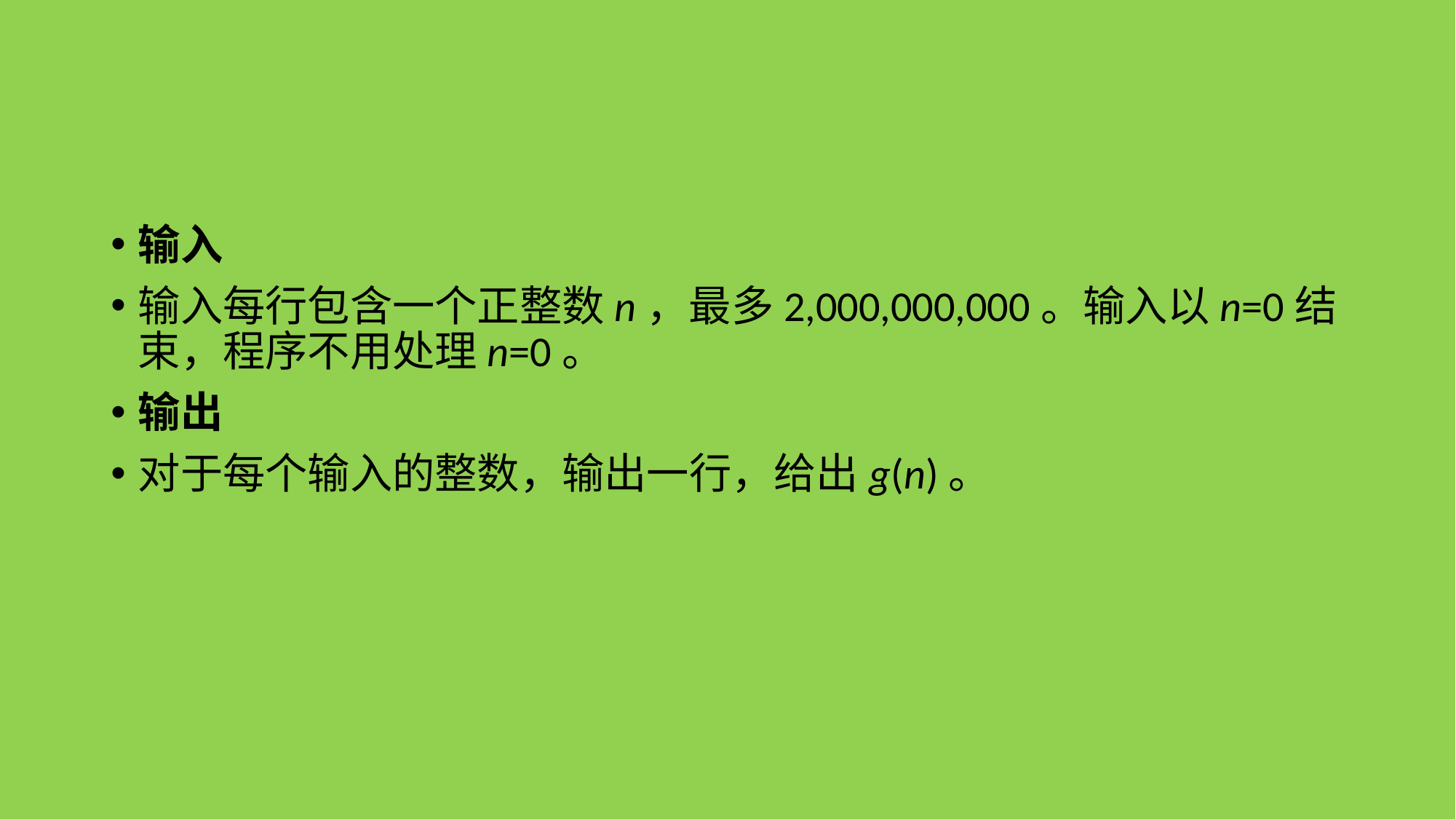

#
输入
输入每行包含一个正整数n，最多2,000,000,000。输入以n=0结束，程序不用处理n=0。
输出
对于每个输入的整数，输出一行，给出g(n)。